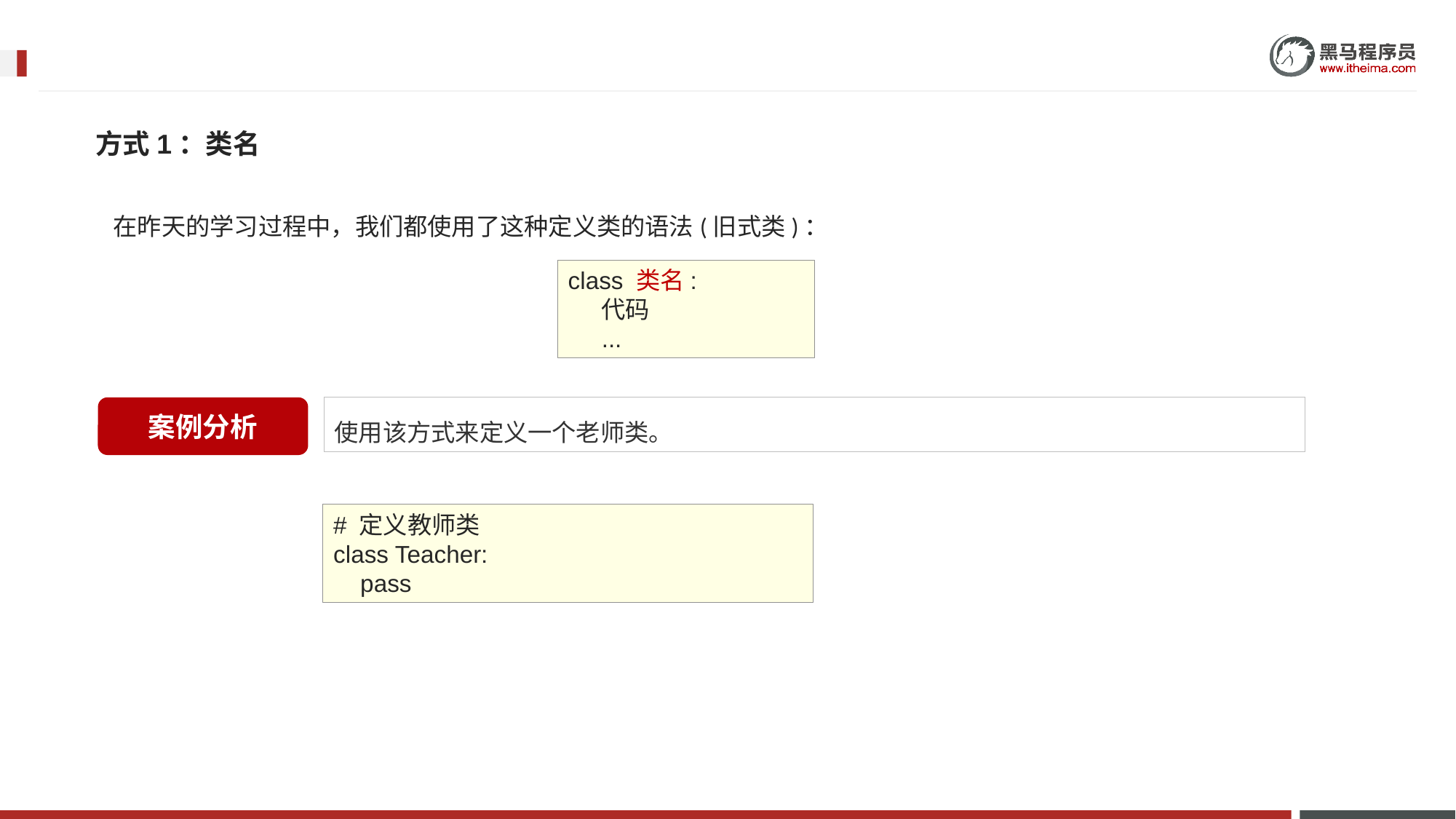

方式1：类名
在昨天的学习过程中，我们都使用了这种定义类的语法(旧式类)：
class 类名:
     代码
     ...
案例分析
使用该方式来定义一个老师类。
# 定义教师类
class Teacher:
    pass